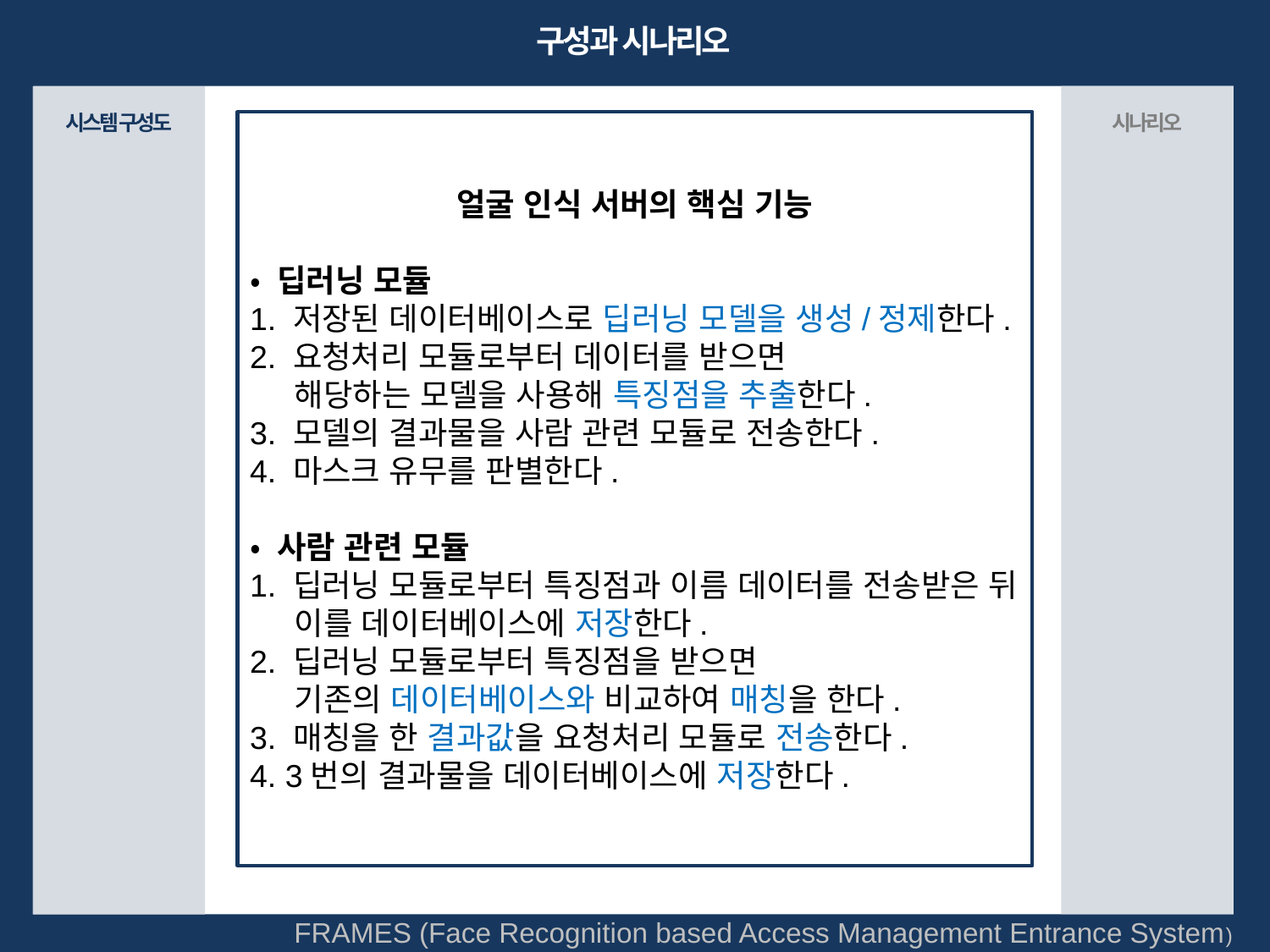

구성과 시나리오

시나리오
시스템 구성도
얼굴 인식 서버의 핵심 기능

• 딥러닝 모듈
1. 저장된 데이터베이스로 딥러닝 모델을 생성/정제한다.
2. 요청처리 모듈로부터 데이터를 받으면
     해당하는 모델을 사용해 특징점을 추출한다.
3. 모델의 결과물을 사람 관련 모듈로 전송한다.
4. 마스크 유무를 판별한다.

• 사람 관련 모듈
1. 딥러닝 모듈로부터 특징점과 이름 데이터를 전송받은 뒤
     이를 데이터베이스에 저장한다.
2. 딥러닝 모듈로부터 특징점을 받으면
     기존의 데이터베이스와 비교하여 매칭을 한다.
3. 매칭을 한 결과값을 요청처리 모듈로 전송한다.
4. 3번의 결과물을 데이터베이스에 저장한다.
FRAMES (Face Recognition based Access Management Entrance System)